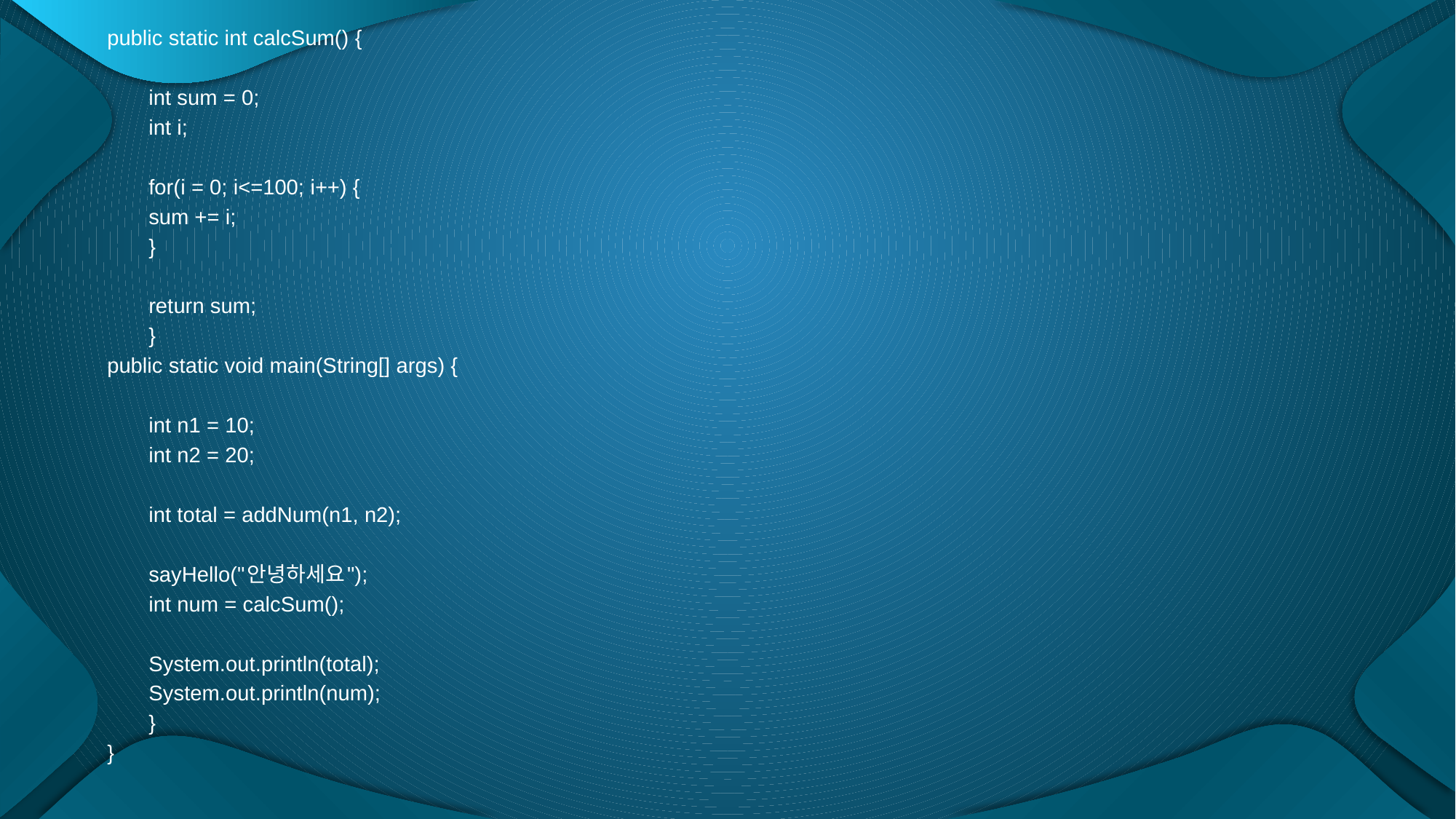

public static int calcSum() {

		int sum = 0;
		int i;

		for(i = 0; i<=100; i++) {
			sum += i;
		}

		return sum;
	}
public static void main(String[] args) {

		int n1 = 10;
		int n2 = 20;

		int total = addNum(n1, n2);

		sayHello("안녕하세요");
		int num = calcSum();

		System.out.println(total);
		System.out.println(num);
	}
}